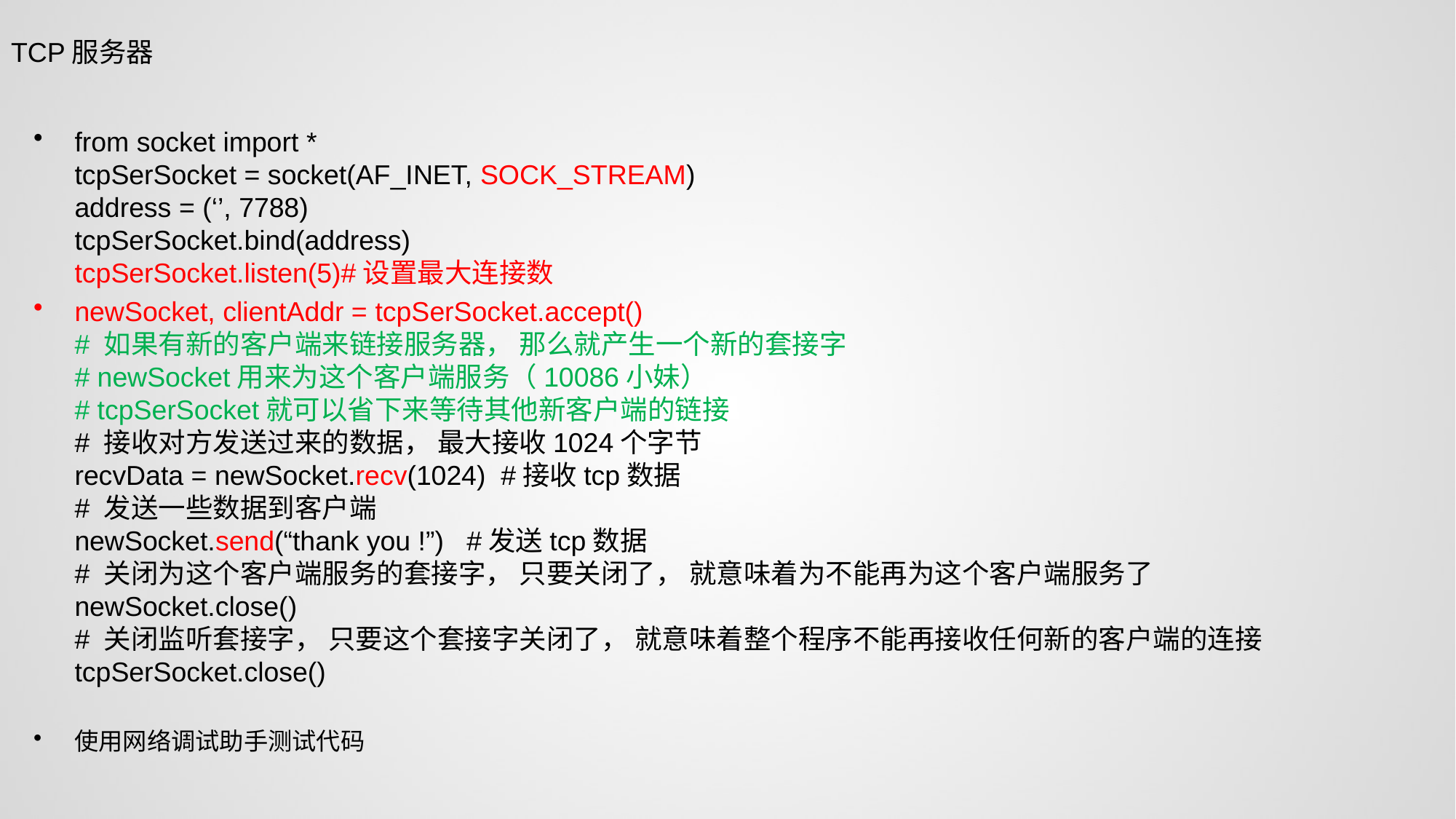

TCP服务器
from socket import *
tcpSerSocket = socket(AF_INET, SOCK_STREAM)
address = (‘’, 7788)
tcpSerSocket.bind(address)
tcpSerSocket.listen(5)#设置最大连接数
newSocket, clientAddr = tcpSerSocket.accept()
# 如果有新的客户端来链接服务器， 那么就产⽣⼀个新的套接字
# newSocket⽤来为这个客户端服务（10086小妹）
# tcpSerSocket就可以省下来等待其他新客户端的链接
# 接收对⽅发送过来的数据， 最⼤接收1024个字节
recvData = newSocket.recv(1024)  #接收tcp数据
# 发送⼀些数据到客户端
newSocket.send(“thank you !”)   #发送tcp数据
# 关闭为这个客户端服务的套接字， 只要关闭了， 就意味着为不能再为这个客户端服务了
newSocket.close()
# 关闭监听套接字， 只要这个套接字关闭了， 就意味着整个程序不能再接收任何新的客户端的连接
tcpSerSocket.close()

使用网络调试助手测试代码